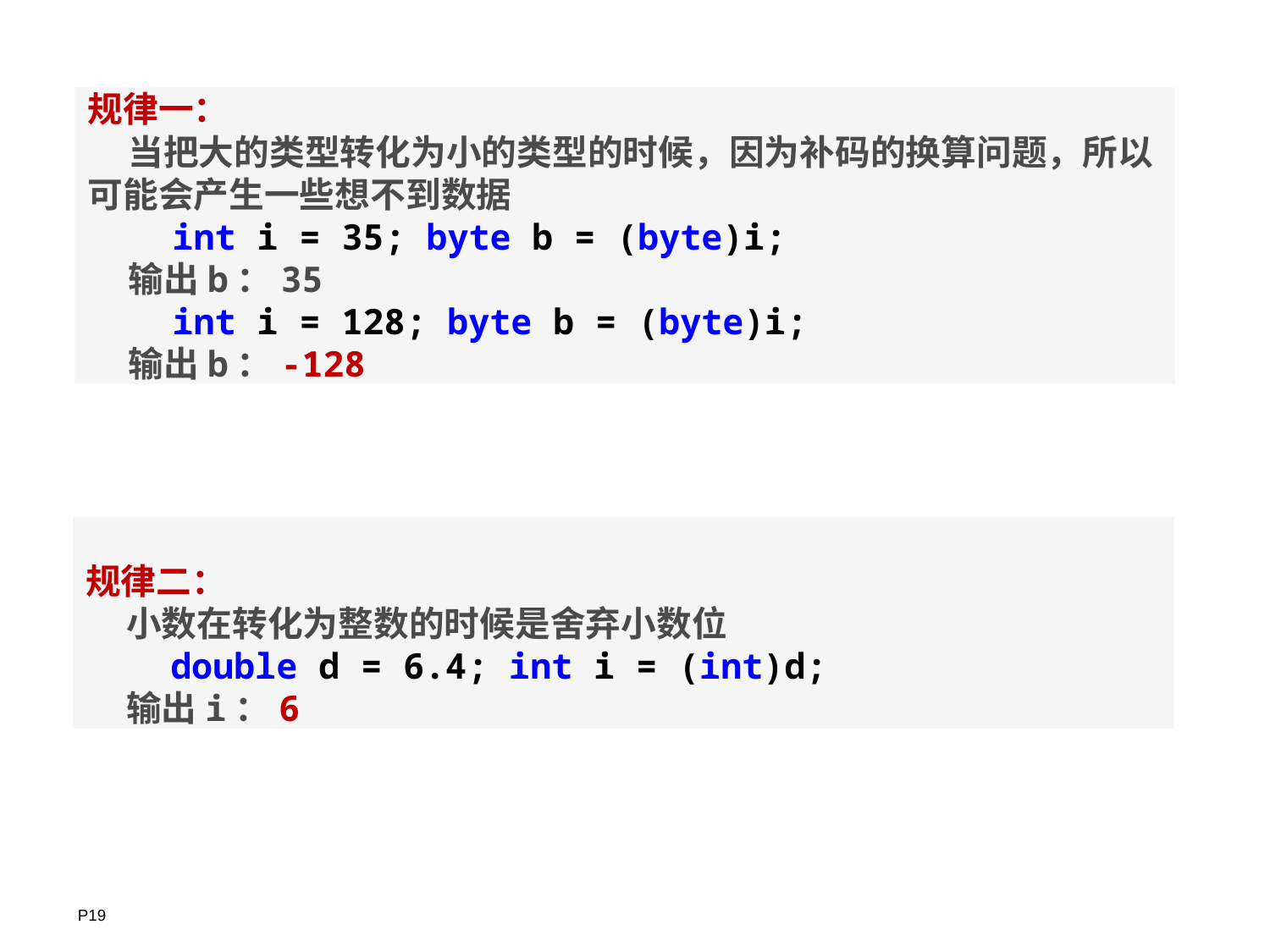

规律一：
    当把大的类型转化为小的类型的时候，因为补码的换算问题，所以可能会产生一些想不到数据
    int i = 35; byte b = (byte)i;
    输出b：35
    int i = 128; byte b = (byte)i;
    输出b：-128
规律二：
    小数在转化为整数的时候是舍弃小数位
    double d = 6.4; int i = (int)d;
    输出i：6
P19